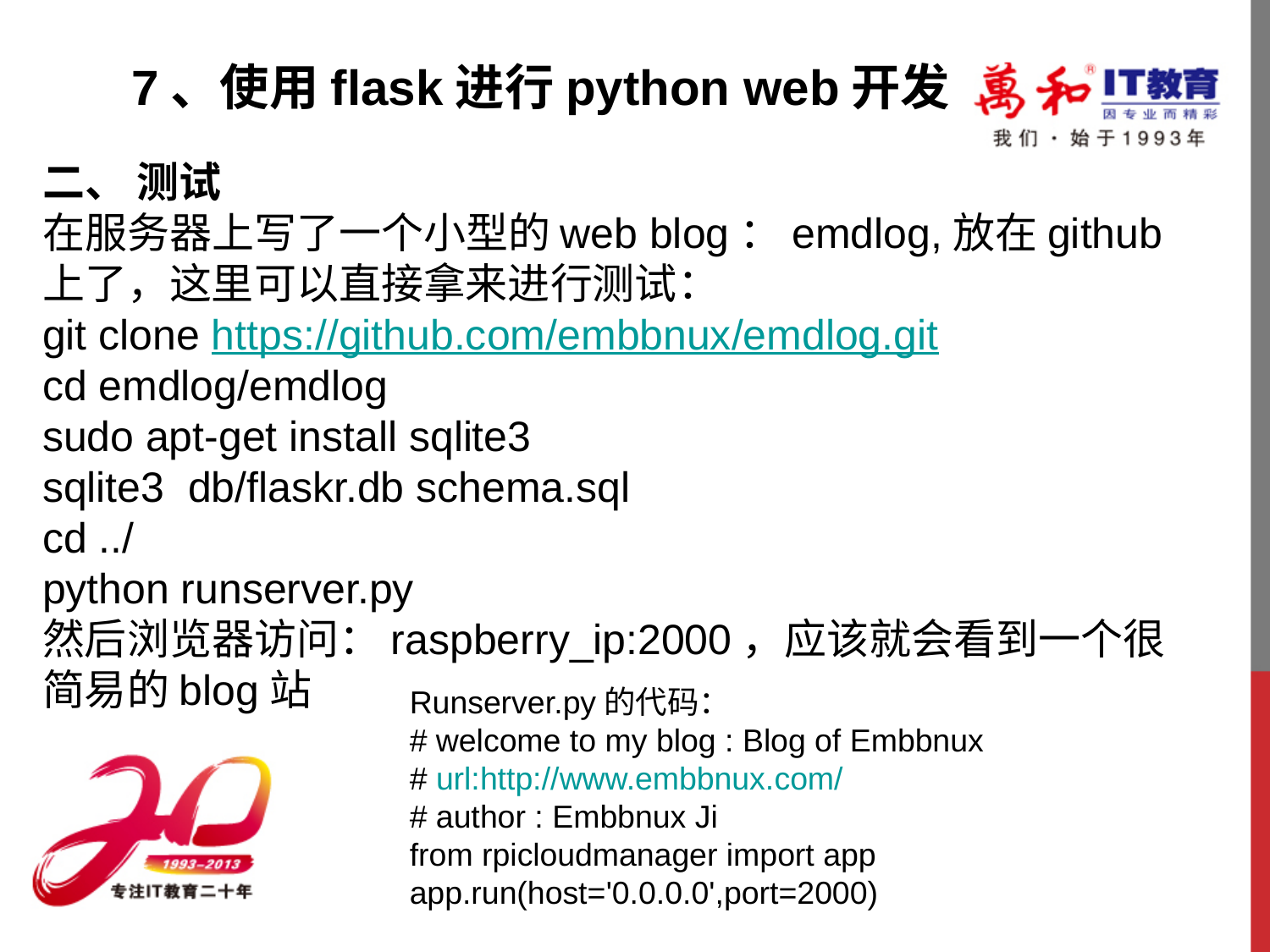

7、使用flask进行python web开发
二、 测试
在服务器上写了一个小型的web blog：emdlog,放在github上了，这里可以直接拿来进行测试：
git clone https://github.com/embbnux/emdlog.git
cd emdlog/emdlog
sudo apt-get install sqlite3
sqlite3  db/flaskr.db schema.sql
cd ../
python runserver.py
然后浏览器访问：raspberry_ip:2000，应该就会看到一个很简易的blog站

Runserver.py的代码：
# welcome to my blog : Blog of Embbnux
# url:http://www.embbnux.com/
# author : Embbnux Ji
from rpicloudmanager import app
app.run(host='0.0.0.0',port=2000)